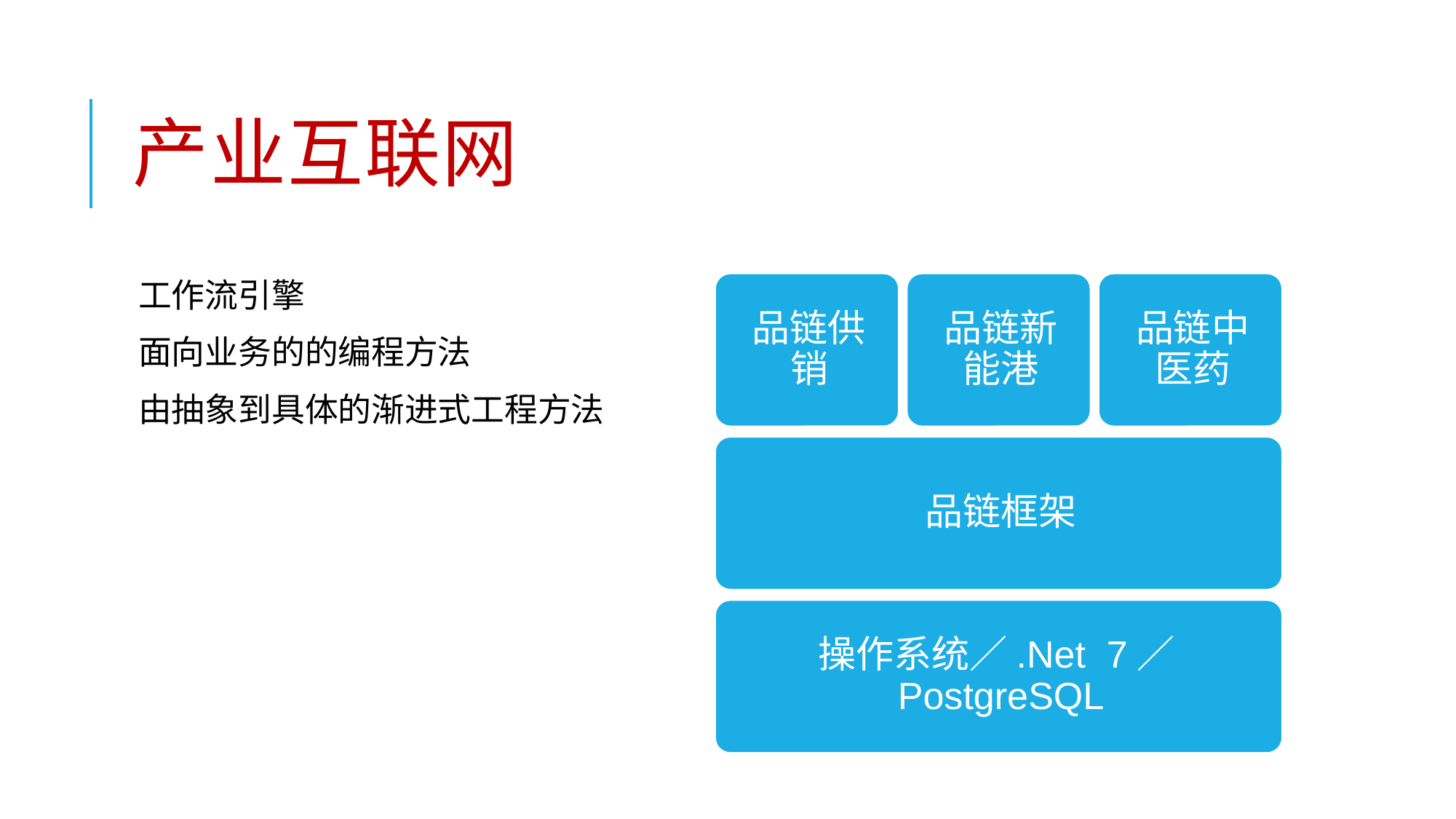

# 产业互联网
工作流引擎
面向业务的的编程方法
由抽象到具体的渐进式工程方法
操作系统／.Net  7／PostgreSQL
品链框架
品链供销
品链新能港
品链中医药